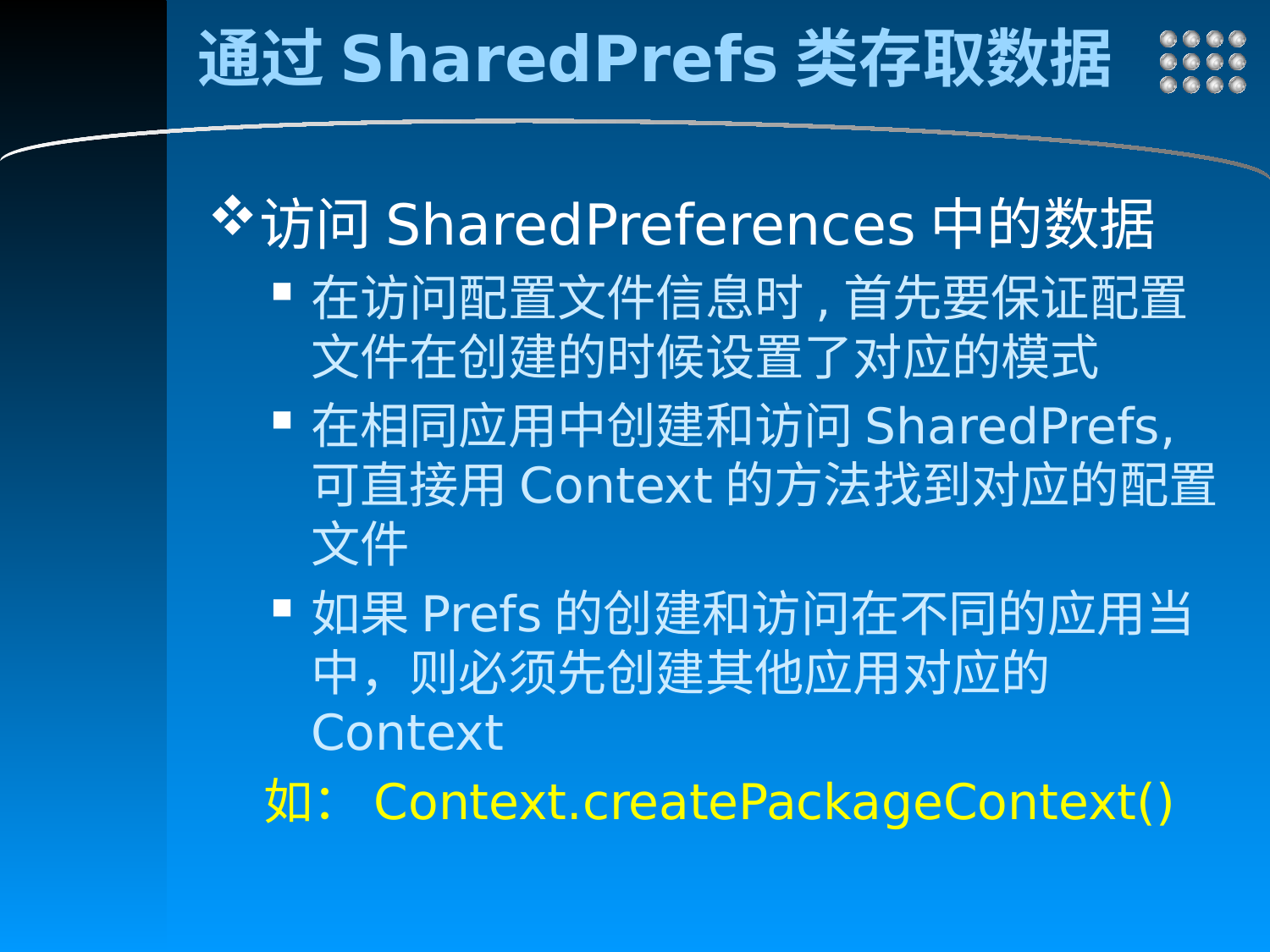

# 通过SharedPrefs类存取数据
访问SharedPreferences中的数据
在访问配置文件信息时,首先要保证配置文件在创建的时候设置了对应的模式
在相同应用中创建和访问SharedPrefs,可直接用Context的方法找到对应的配置文件
如果Prefs的创建和访问在不同的应用当中，则必须先创建其他应用对应的Context
    如：Context.createPackageContext()